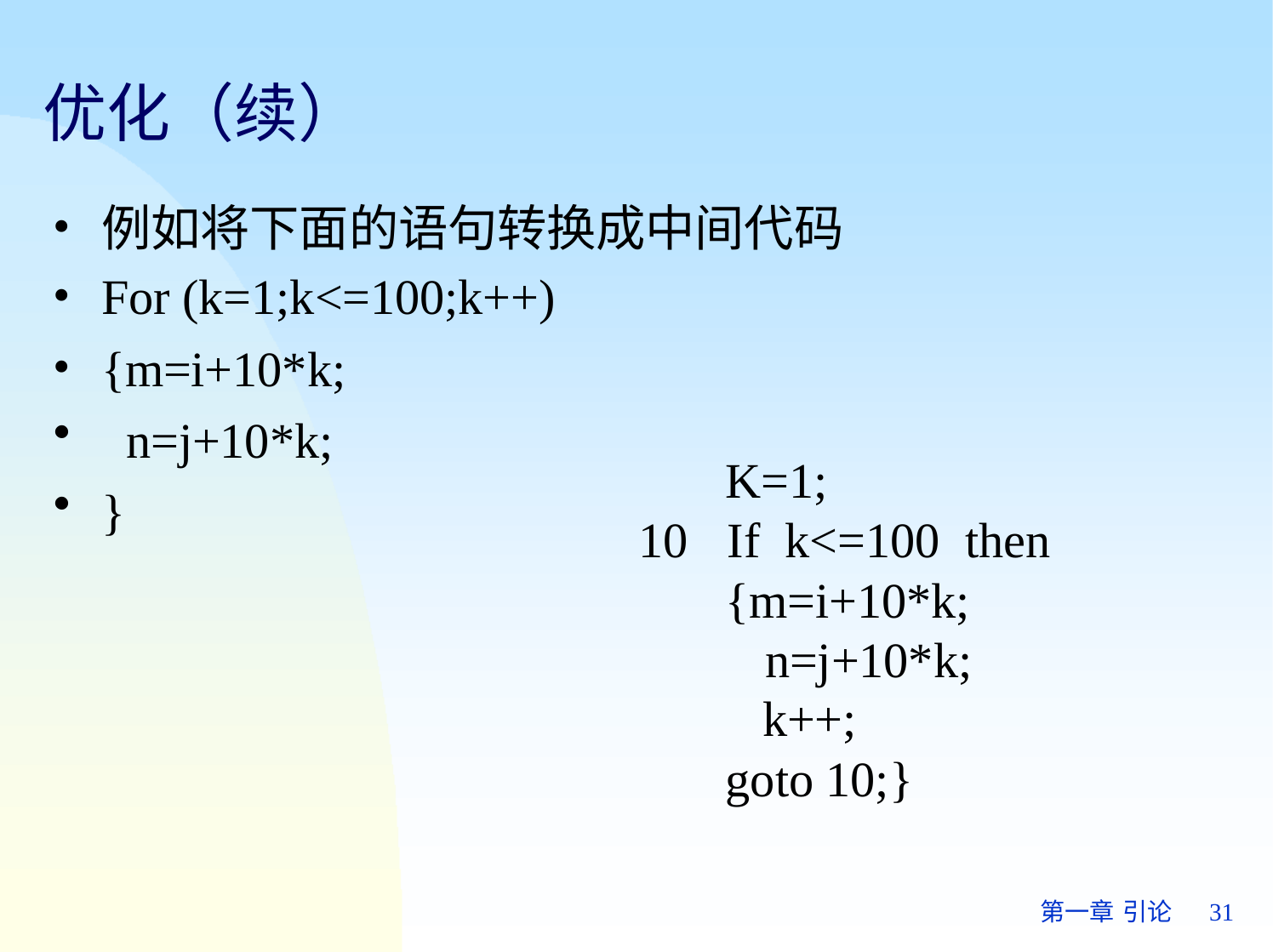

# 优化（续）
例如将下面的语句转换成中间代码
For (k=1;k<=100;k++)
{m=i+10*k;
n=j+10*k;
}
K=1;
10	If	k<=100	then
{m=i+10*k;  n=j+10*k;  k++;
goto 10;}
第一章 引论	31